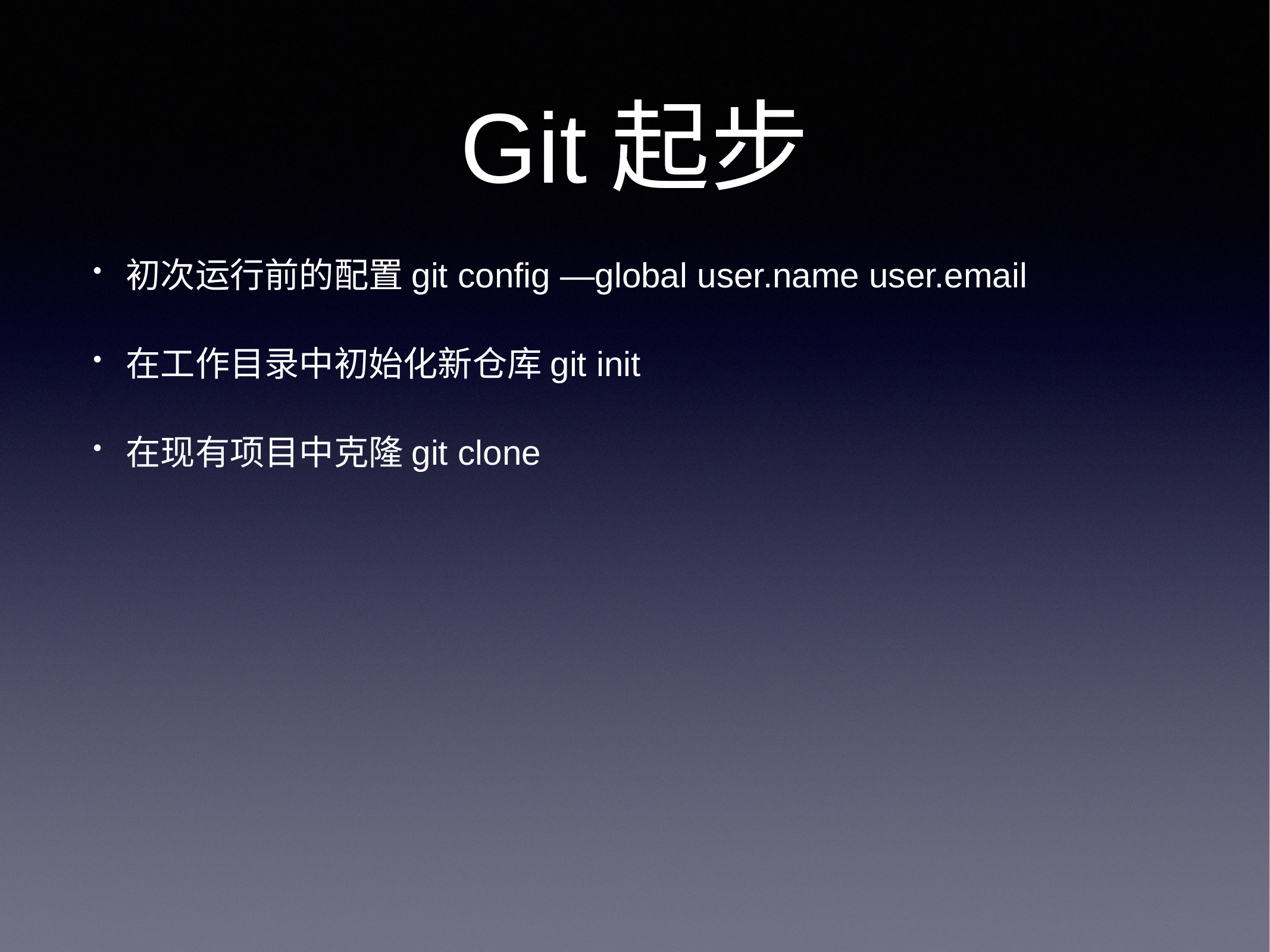

# Git起步
初次运行前的配置git config —global user.name user.email
在工作目录中初始化新仓库git init
在现有项目中克隆git clone